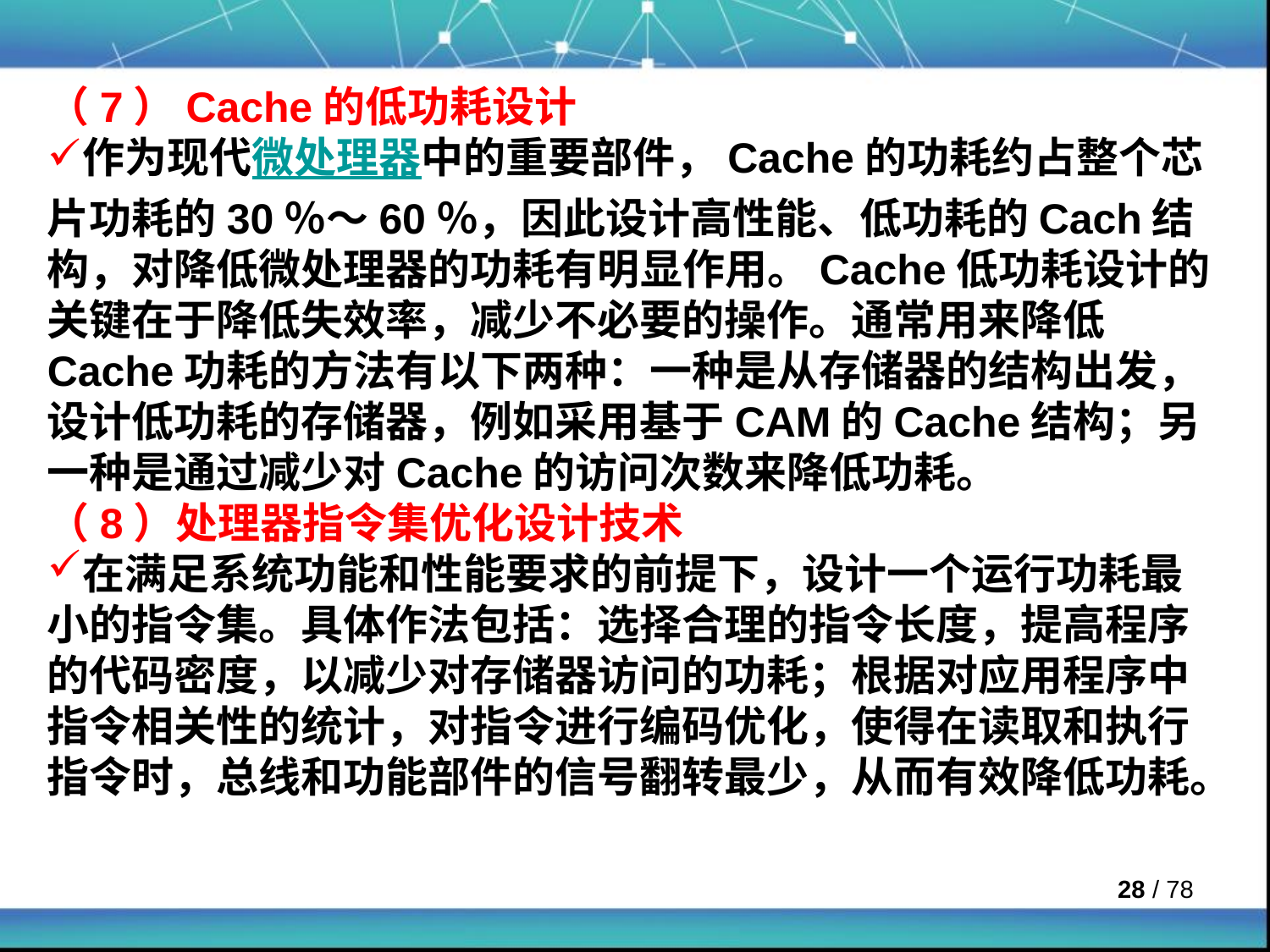

（7）Cache的低功耗设计
作为现代微处理器中的重要部件，Cache的功耗约占整个芯片功耗的30％～60％，因此设计高性能、低功耗的Cach结构，对降低微处理器的功耗有明显作用。Cache低功耗设计的关键在于降低失效率，减少不必要的操作。通常用来降低Cache功耗的方法有以下两种：一种是从存储器的结构出发，设计低功耗的存储器，例如采用基于CAM的Cache结构；另一种是通过减少对Cache的访问次数来降低功耗。
（8）处理器指令集优化设计技术
在满足系统功能和性能要求的前提下，设计一个运行功耗最小的指令集。具体作法包括：选择合理的指令长度，提高程序的代码密度，以减少对存储器访问的功耗；根据对应用程序中指令相关性的统计，对指令进行编码优化，使得在读取和执行指令时，总线和功能部件的信号翻转最少，从而有效降低功耗。
28 / 78